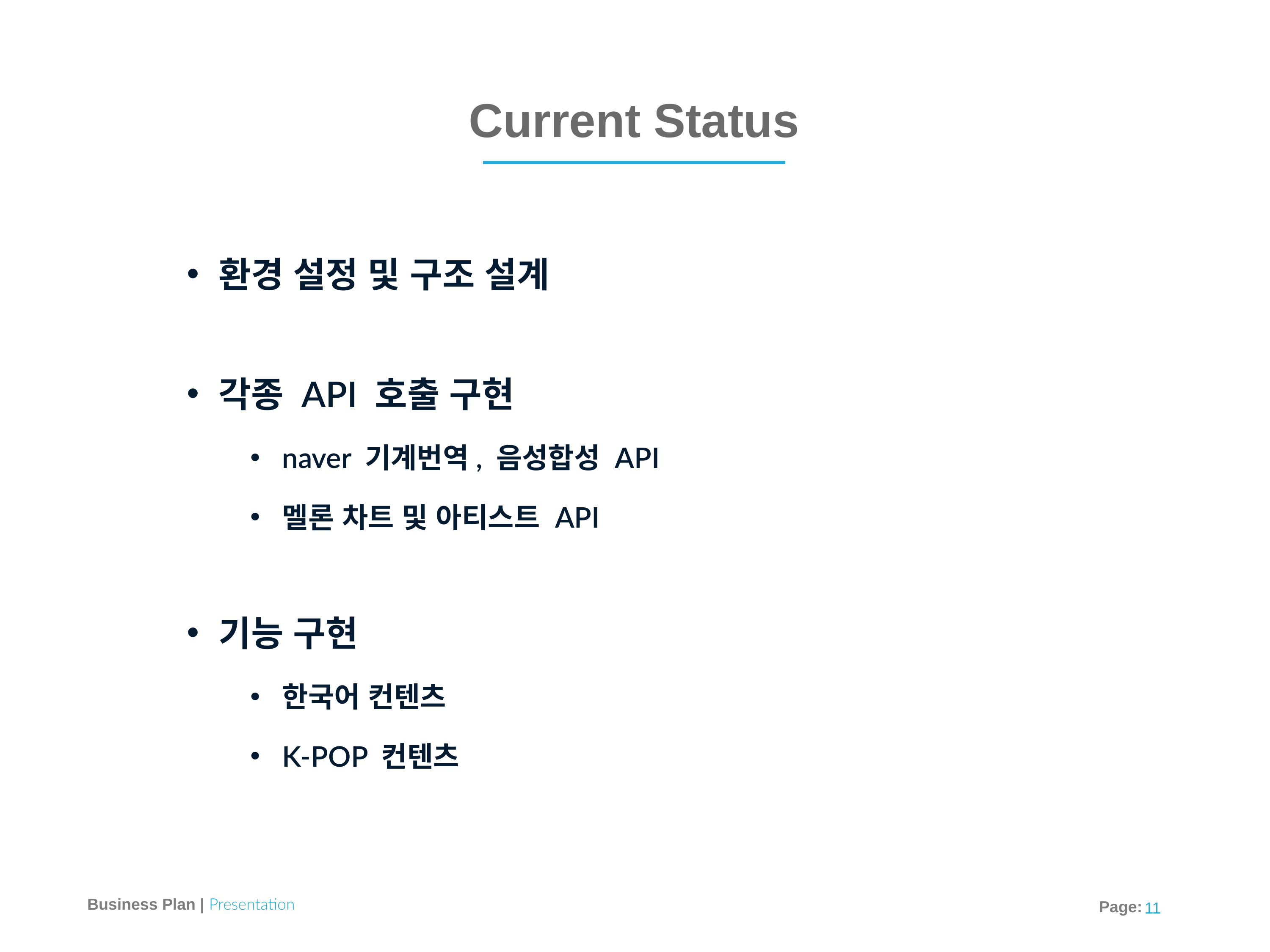

Current Status

환경 설정 및 구조 설계

각종 API 호출 구현
naver 기계번역, 음성합성 API
멜론 차트 및 아티스트 API

기능 구현
한국어 컨텐츠
K-POP 컨텐츠